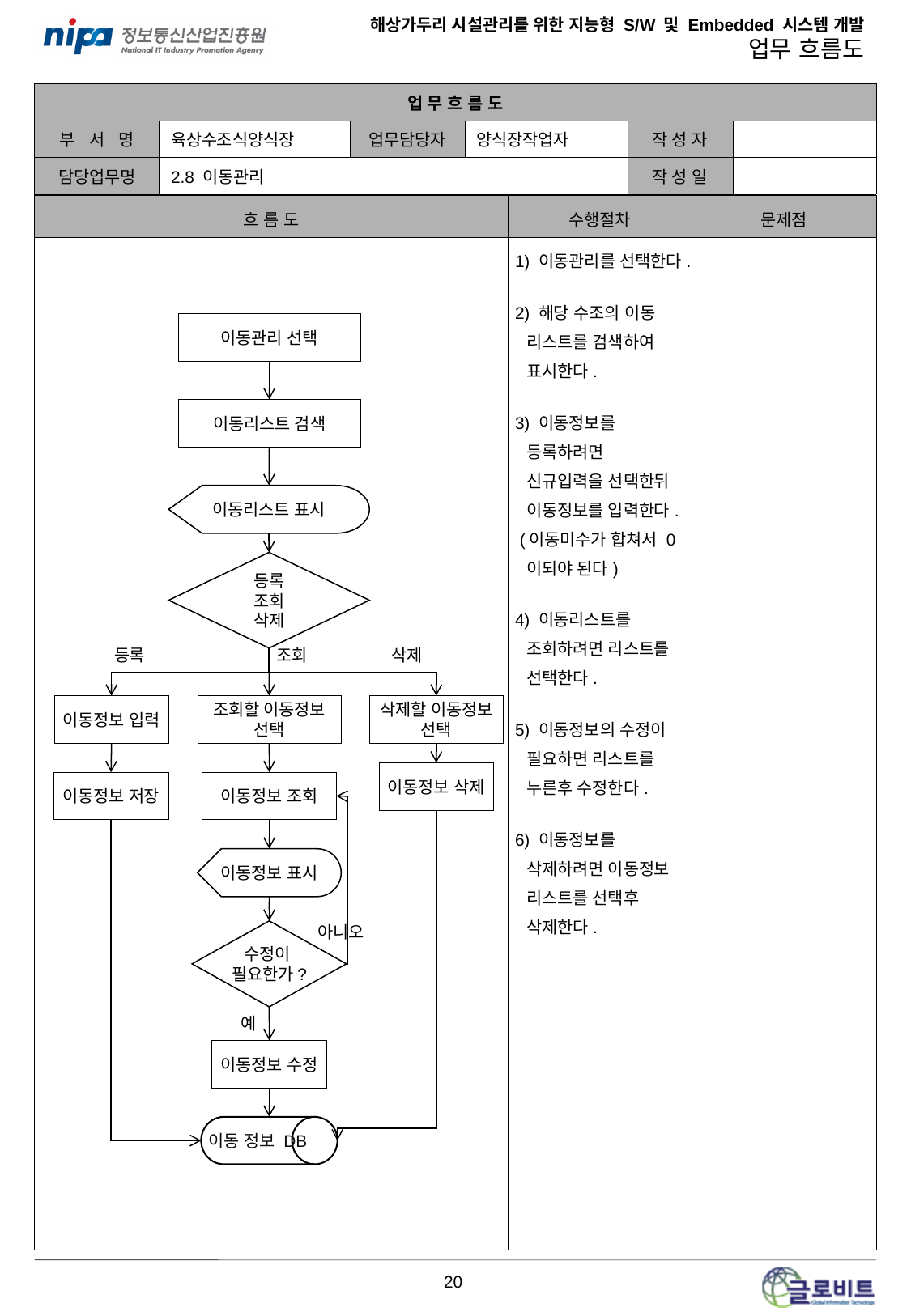

| 업 무 흐 름 도 |  |  |  |  |  |
| --- | --- | --- | --- | --- | --- |
| 부 서 명 | 육상수조식양식장 | 업무담당자 | 양식장작업자 | 작 성 자 |  |
| 담당업무명 | 2.8 이동관리 |  |  | 작 성 일 |  |
| 흐 름 도 | 수행절차 | 문제점 |
| --- | --- | --- |
|  | 1) 이동관리를 선택한다. 2) 해당 수조의 이동 리스트를 검색하여 표시한다. 3) 이동정보를 등록하려면 신규입력을 선택한뒤 이동정보를 입력한다. (이동미수가 합쳐서 0이되야 된다) 4) 이동리스트를 조회하려면 리스트를 선택한다. 5) 이동정보의 수정이 필요하면 리스트를 누른후 수정한다. 6) 이동정보를 삭제하려면 이동정보 리스트를 선택후 삭제한다. |  |
이동관리 선택
이동리스트 검색
이동리스트 표시
등록
조회
삭제
등록
조회
삭제
이동정보 입력
조회할 이동정보
선택
삭제할 이동정보
선택
이동정보 삭제
이동정보 저장
이동정보 조회
이동정보 표시
아니오
수정이
필요한가?
예
이동정보 수정
이동 정보 DB